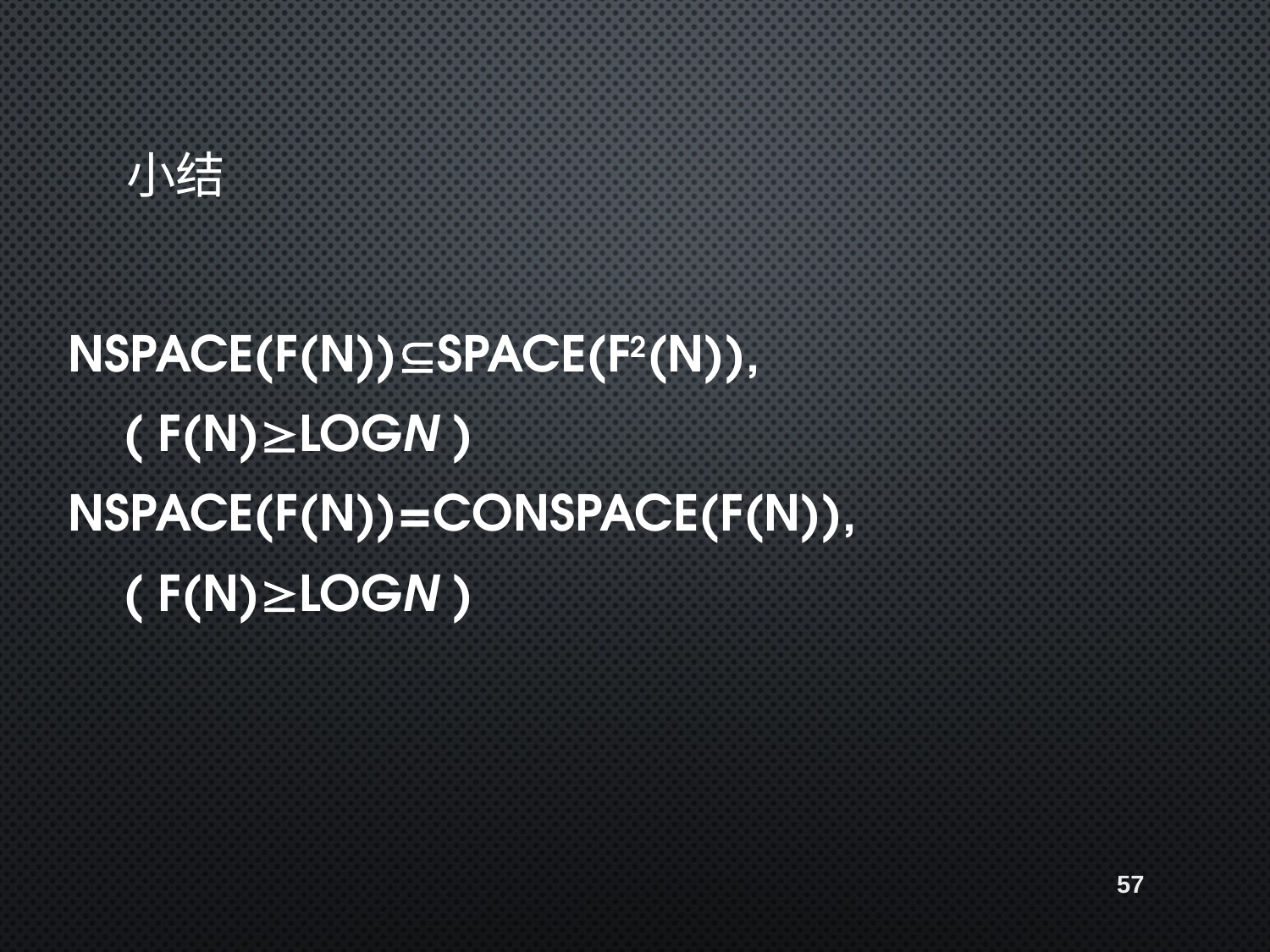

# 小结
NSPACE(f(n))⊆SPACE(f2(n)),
    ( f(n)≥logn )
NSPACE(f(n))=coNSPACE(f(n)),
    ( f(n)≥logn )
57